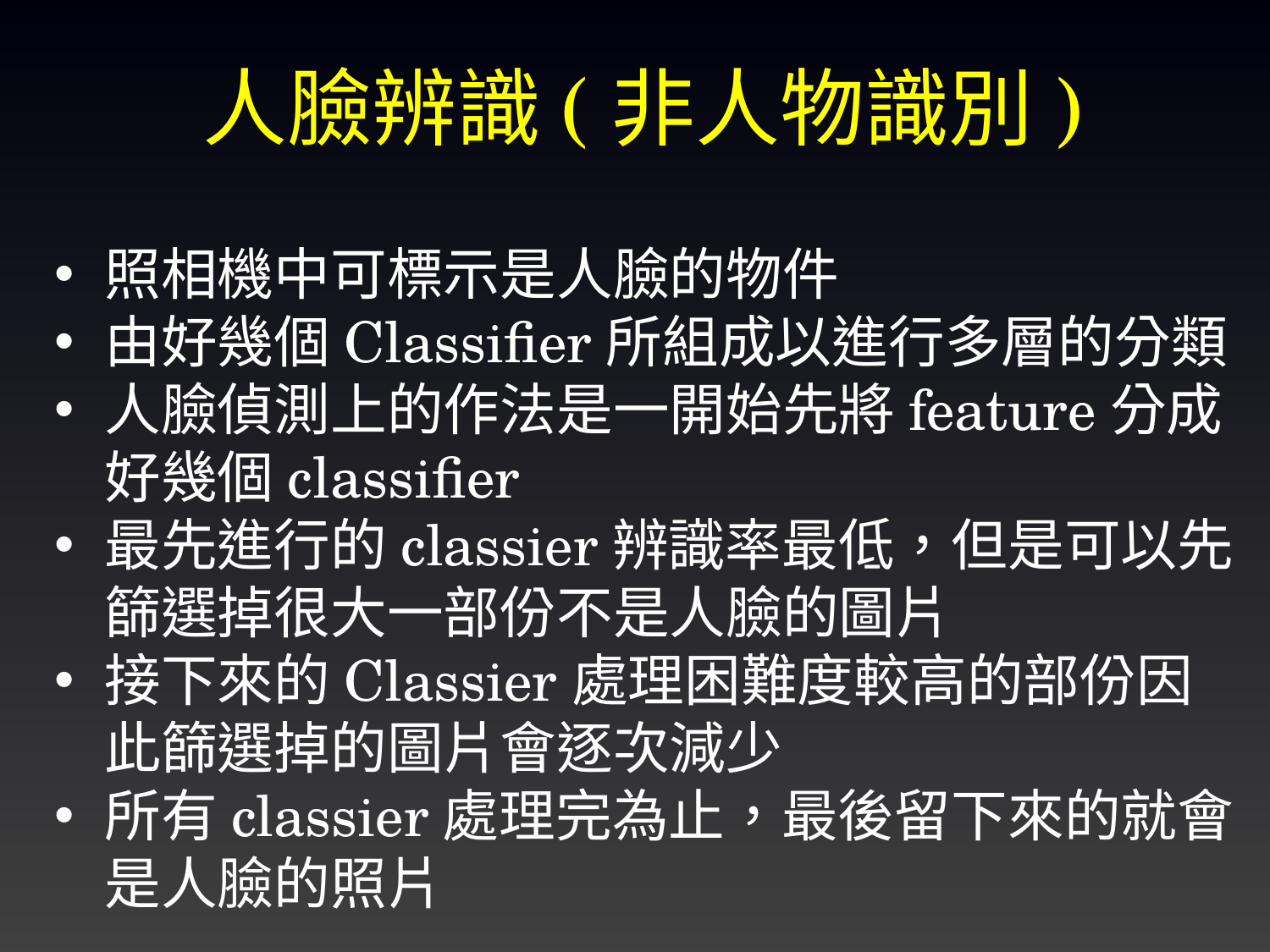

人臉辨識(非人物識別)
照相機中可標示是人臉的物件
由好幾個Classifier所組成以進行多層的分類
人臉偵測上的作法是一開始先將feature分成好幾個classifier
最先進行的classier辨識率最低，但是可以先篩選掉很大一部份不是人臉的圖片
接下來的Classier處理困難度較高的部份因此篩選掉的圖片會逐次減少
所有classier處理完為止，最後留下來的就會是人臉的照片